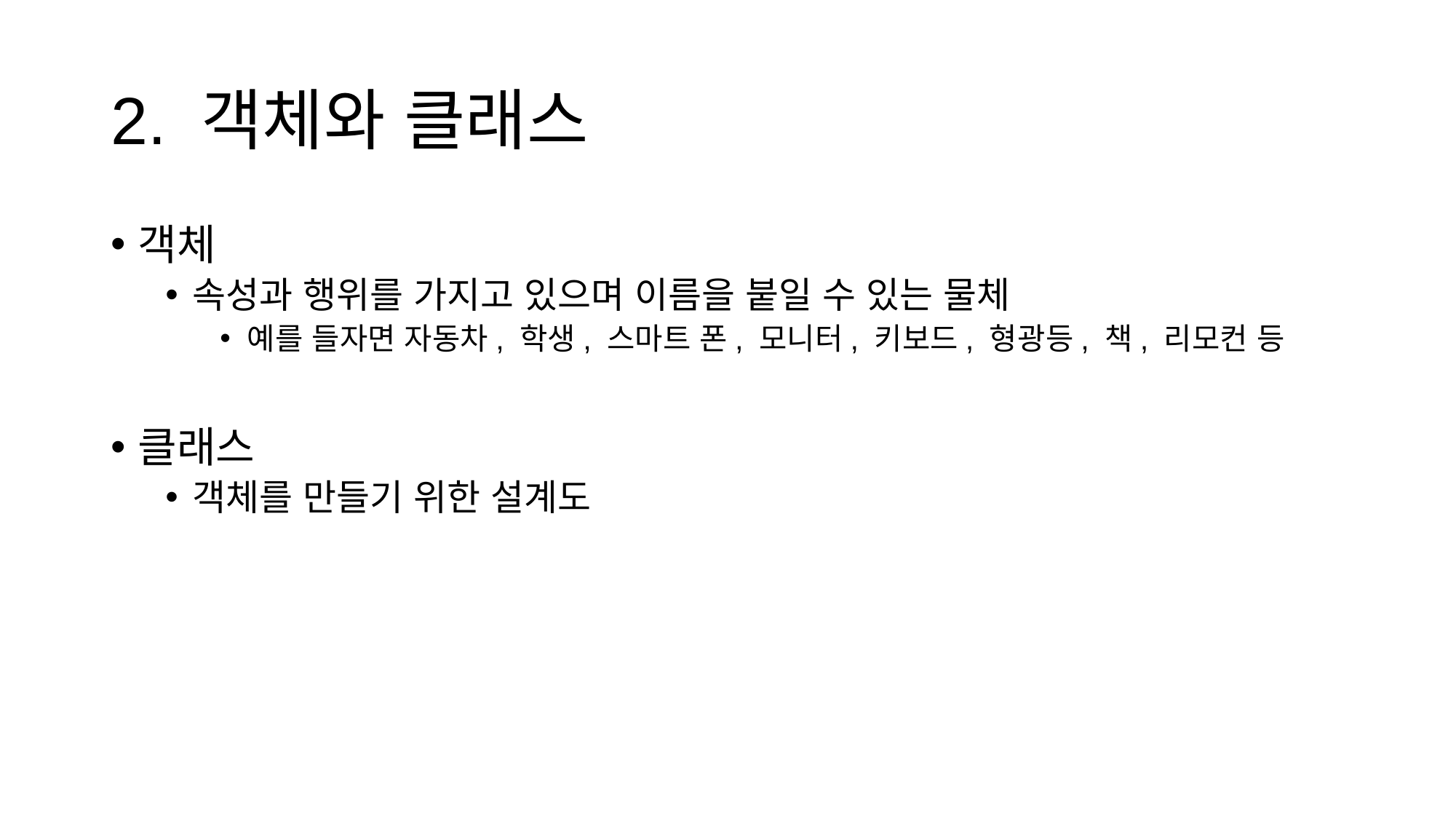

# 2. 객체와 클래스
객체
속성과 행위를 가지고 있으며 이름을 붙일 수 있는 물체
예를 들자면 자동차, 학생, 스마트 폰, 모니터, 키보드, 형광등, 책, 리모컨 등

클래스
객체를 만들기 위한 설계도